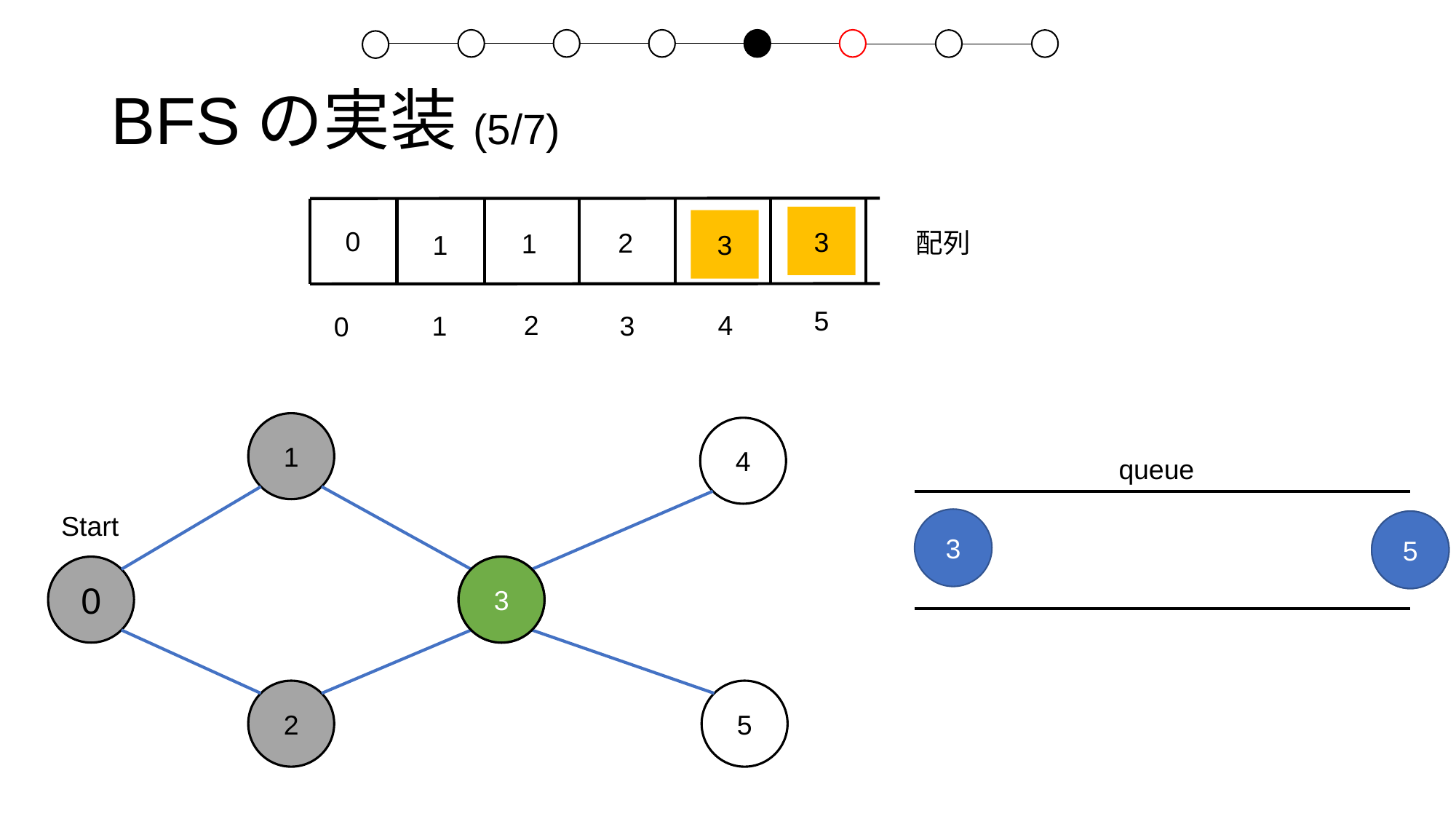

# BFSの実装(5/7)
0
-1
3
-1
2
1
-1
1
3
配列
5
2
4
1
3
0
1
4
queue
Start
3
4
5
0
3
3
2
5